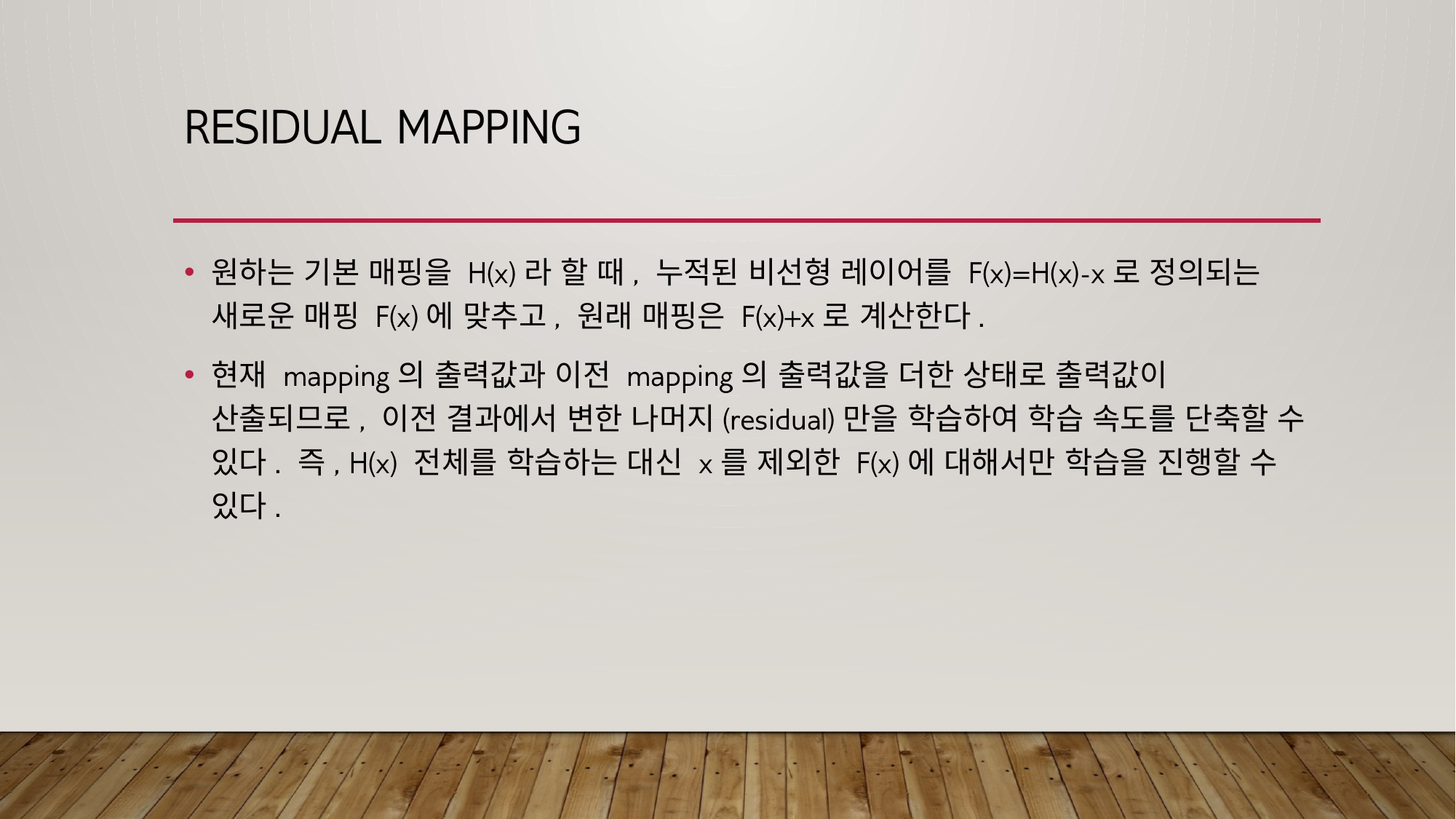

# Residual mapping
원하는 기본 매핑을 H(x)라 할 때, 누적된 비선형 레이어를 F(x)=H(x)-x로 정의되는 새로운 매핑 F(x)에 맞추고, 원래 매핑은 F(x)+x로 계산한다.
현재 mapping의 출력값과 이전 mapping의 출력값을 더한 상태로 출력값이 산출되므로, 이전 결과에서 변한 나머지(residual)만을 학습하여 학습 속도를 단축할 수 있다. 즉, H(x) 전체를 학습하는 대신 x를 제외한 F(x)에 대해서만 학습을 진행할 수 있다.